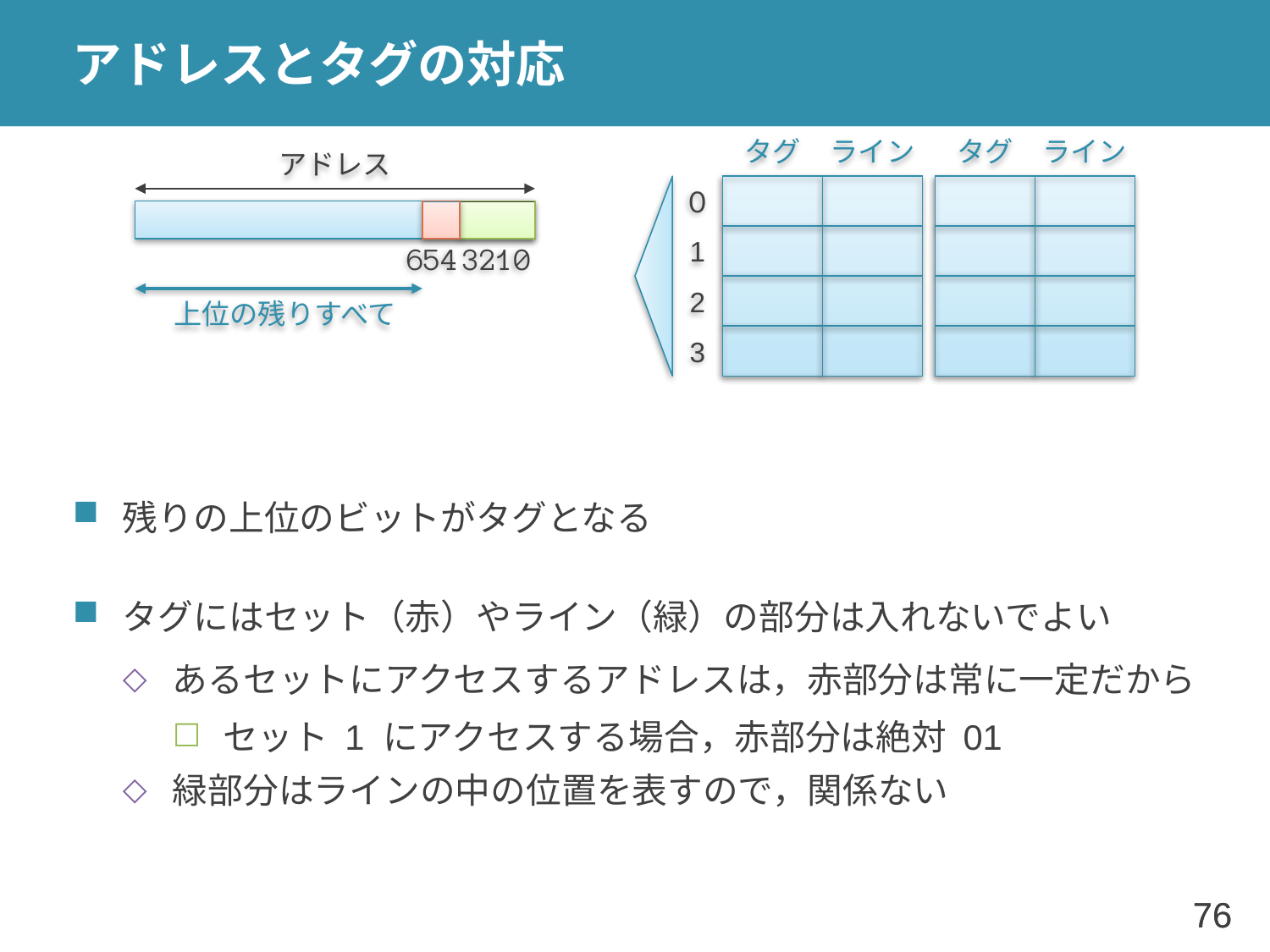

# アドレスとタグの対応
タグ
ライン
タグ
ライン
アドレス
０

1

6
54
3210

2

上位の残りすべて
3

残りの上位のビットがタグとなる
タグにはセット（赤）やライン（緑）の部分は入れないでよい
あるセットにアクセスするアドレスは，赤部分は常に一定だから
セット 1 にアクセスする場合，赤部分は絶対 01
緑部分はラインの中の位置を表すので，関係ない